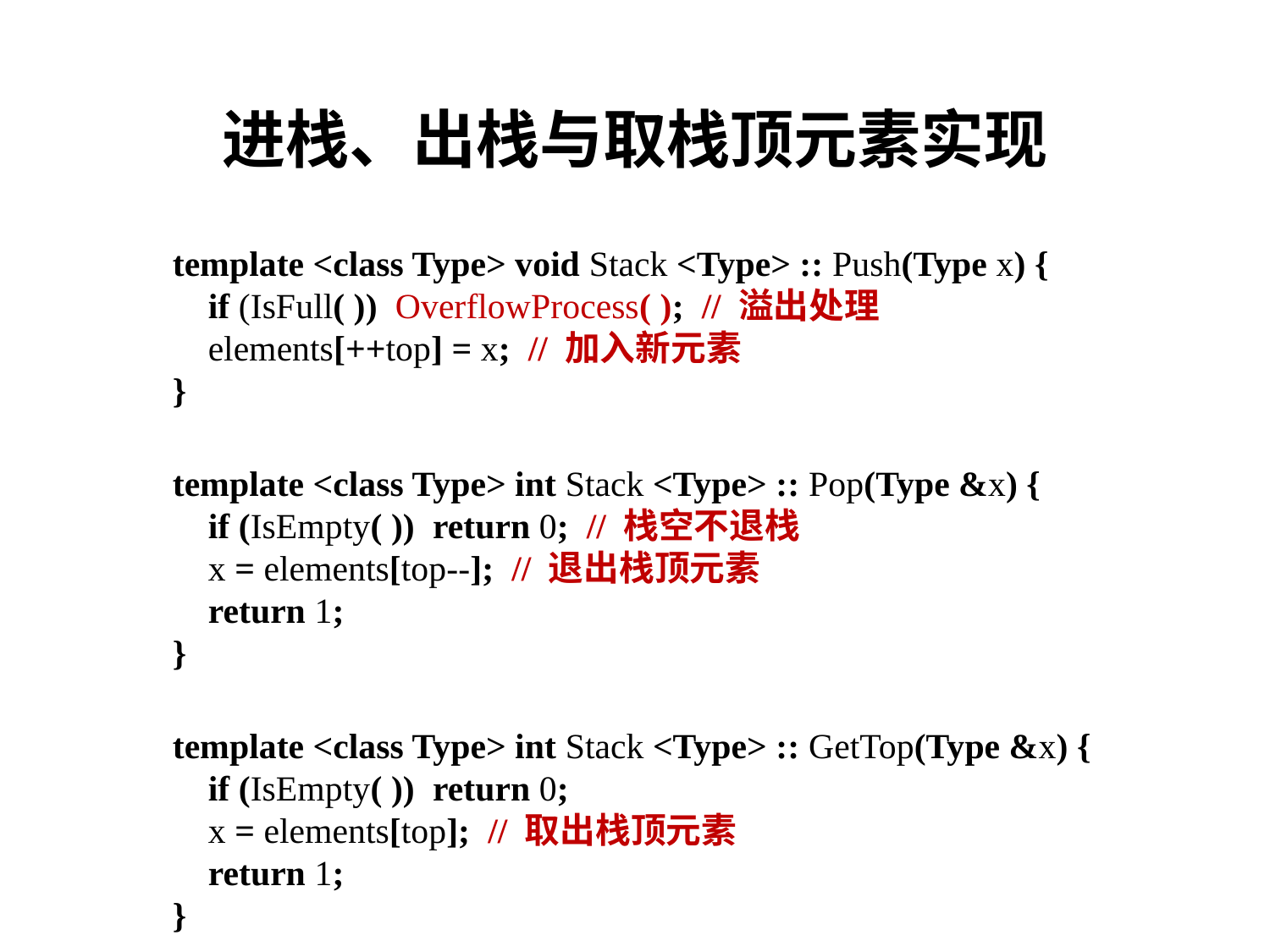

# 进栈、出栈与取栈顶元素实现
template <class Type> void Stack <Type> :: Push(Type x) {
    if (IsFull( ))  OverflowProcess( );  // 溢出处理
    elements[++top] = x;  // 加入新元素
}

template <class Type> int Stack <Type> :: Pop(Type &x) {
    if (IsEmpty( ))  return 0;  // 栈空不退栈
    x = elements[top--];  // 退出栈顶元素
    return 1;
}

template <class Type> int Stack <Type> :: GetTop(Type &x) {
    if (IsEmpty( ))  return 0;
    x = elements[top];  // 取出栈顶元素
    return 1;
}